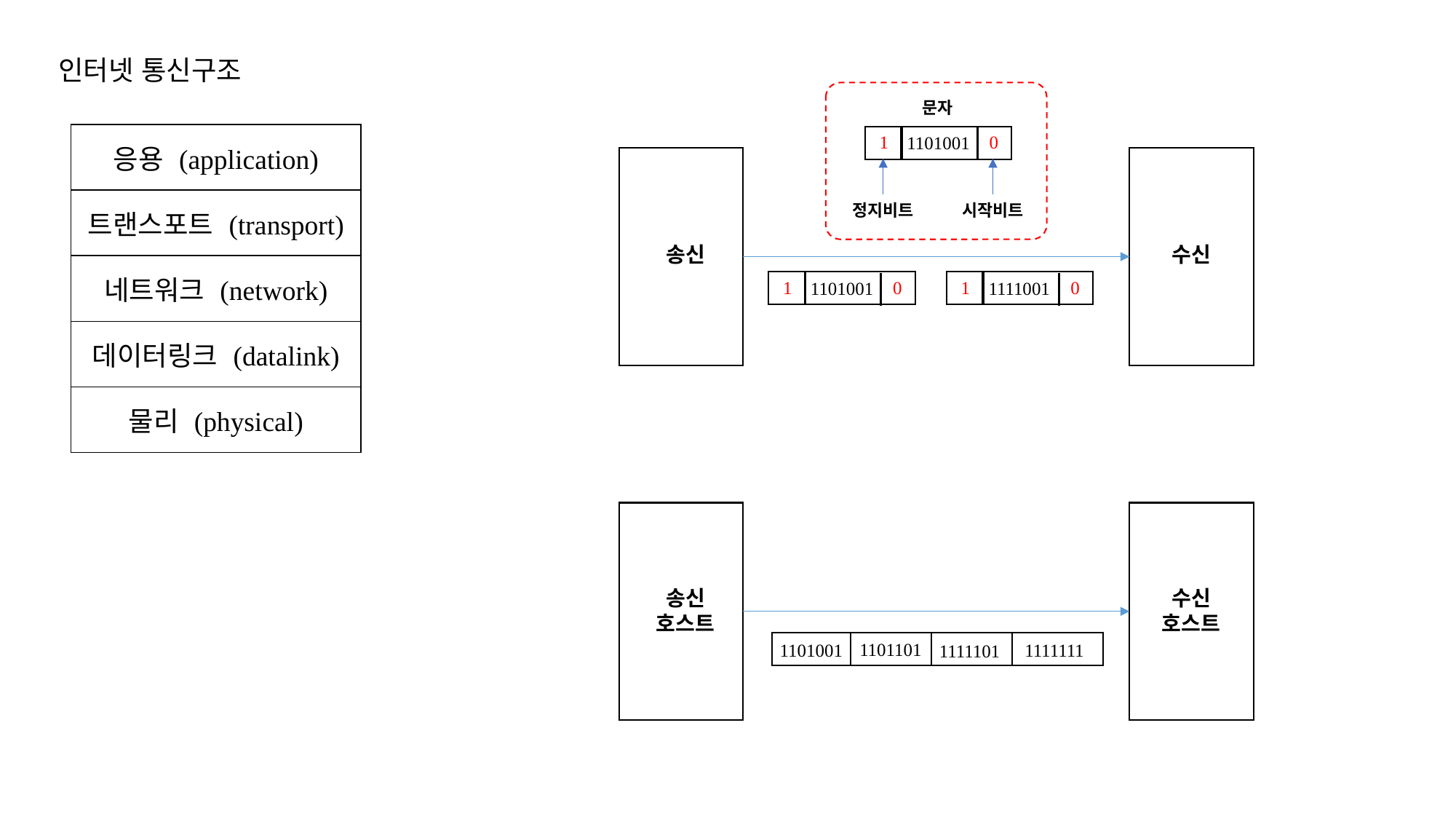

인터넷 통신구조

문자
0
1
1101001

정지비트
시작비트

송신
수신
0
1
1101001

0
1
1111001

| 응용 (application) |
| --- |
| 트랜스포트 (transport) |
| 네트워크 (network) |
| 데이터링크 (datalink) |
| 물리 (physical) |

송신
호스트
수신
호스트

1101001
1101101
1111111
1111101